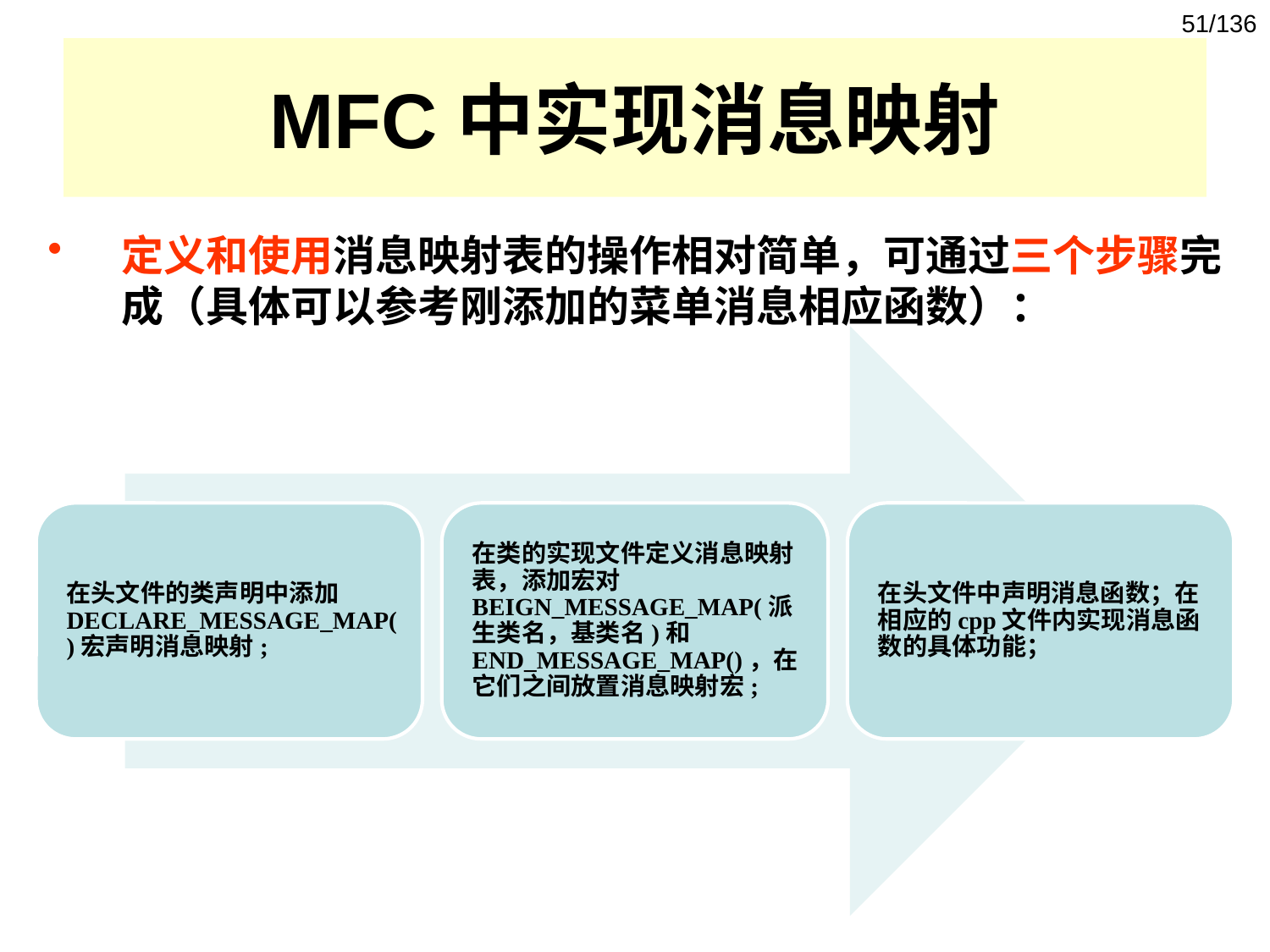

51/136
# MFC中实现消息映射
定义和使用消息映射表的操作相对简单，可通过三个步骤完成（具体可以参考刚添加的菜单消息相应函数）：
在头文件的类声明中添加DECLARE_MESSAGE_MAP()宏声明消息映射;
在类的实现文件定义消息映射表，添加宏对BEIGN_MESSAGE_MAP(派生类名，基类名)和END_MESSAGE_MAP()，在它们之间放置消息映射宏;
在头文件中声明消息函数；在相应的cpp文件内实现消息函数的具体功能；